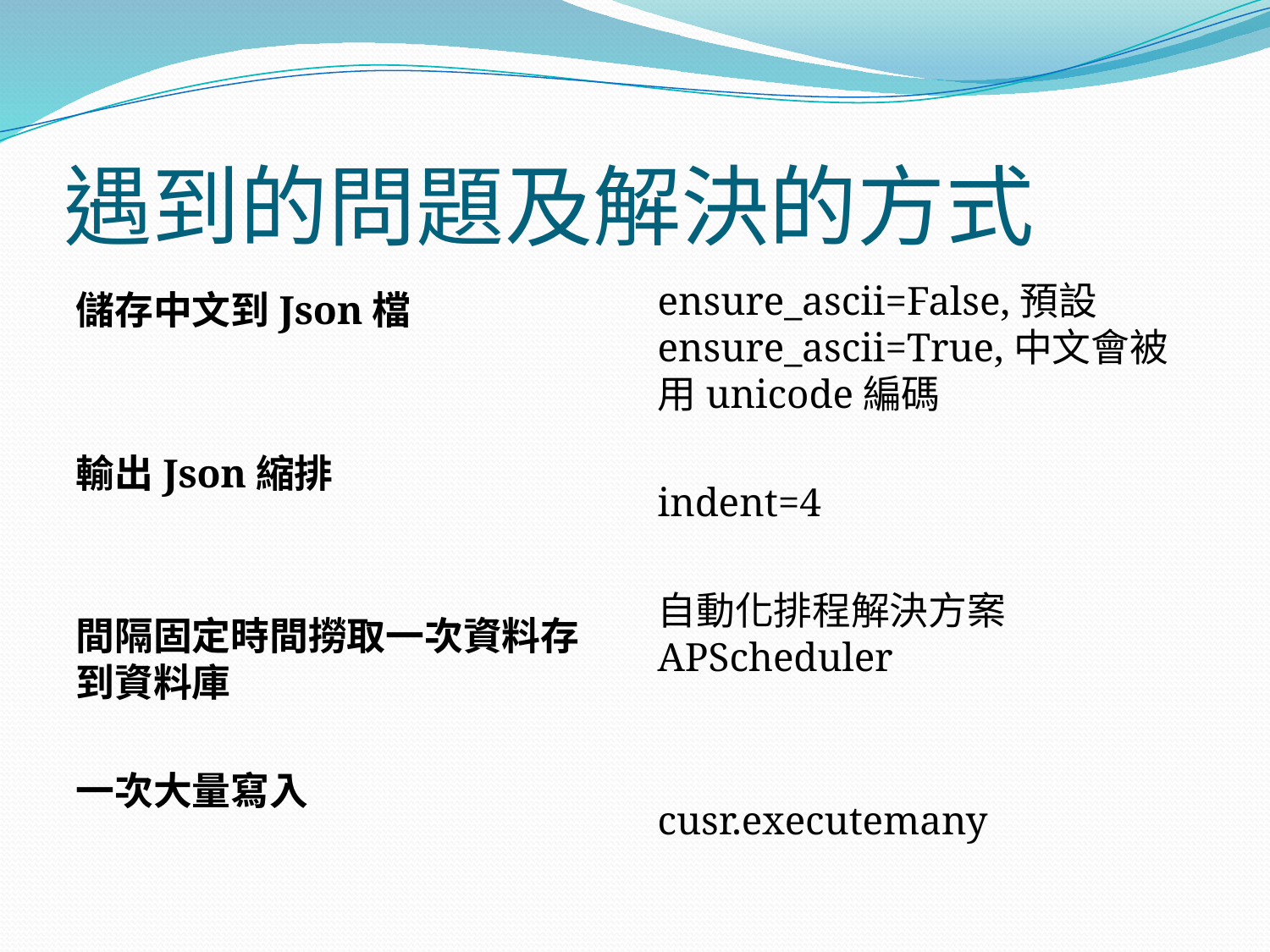

# 遇到的問題及解決的方式
ensure_ascii=False,預設 ensure_ascii=True,中文會被用unicode編碼

indent=4

自動化排程解決方案APScheduler

cusr.executemany
儲存中文到Json檔

輸出Json縮排

間隔固定時間撈取一次資料存到資料庫

一次大量寫入